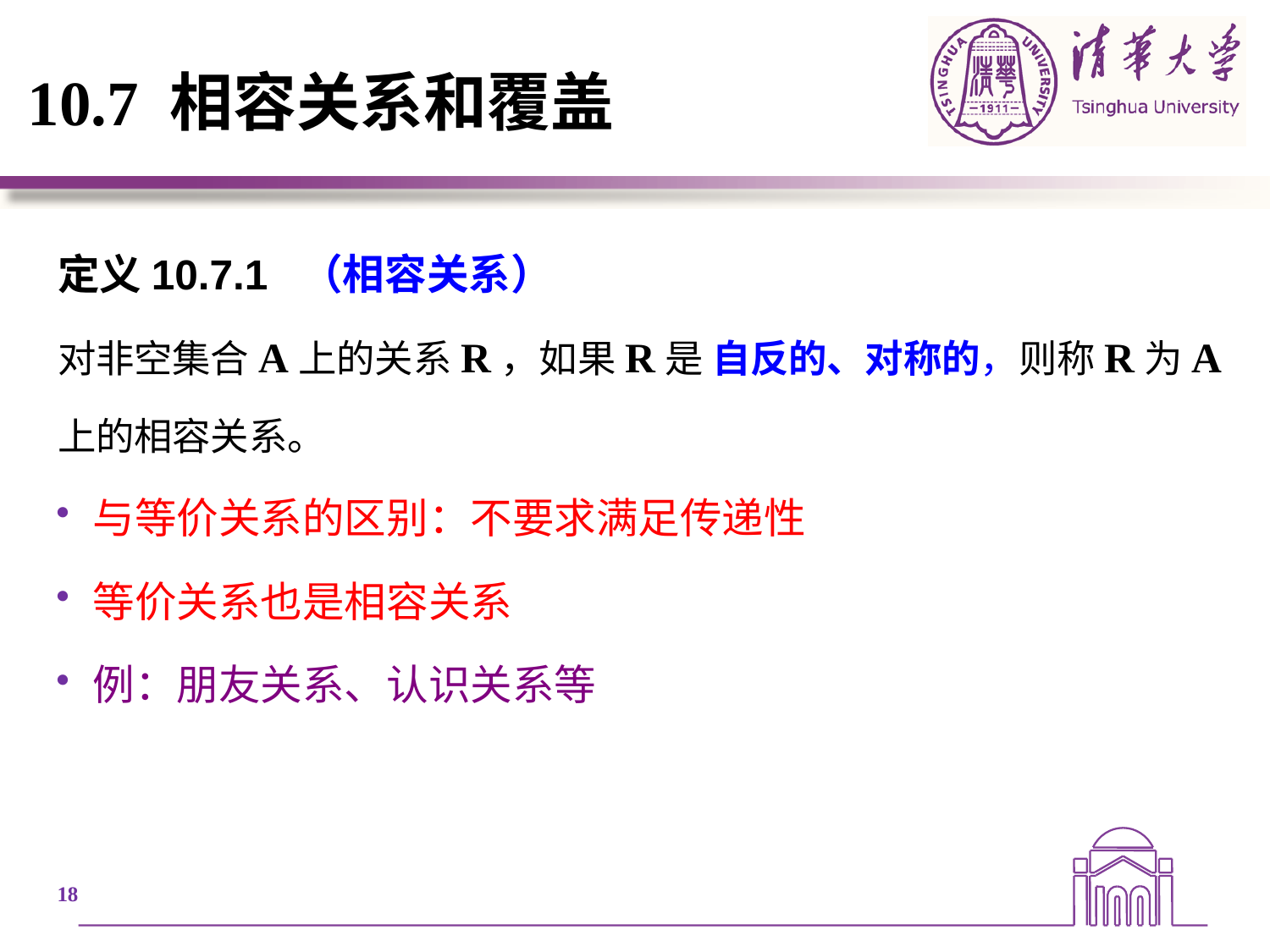

# 10.7 相容关系和覆盖
定义10.7.1  （相容关系）
对非空集合A上的关系R，如果R是 自反的、对称的，则称R为A
上的相容关系。
与等价关系的区别：不要求满足传递性
等价关系也是相容关系
例：朋友关系、认识关系等